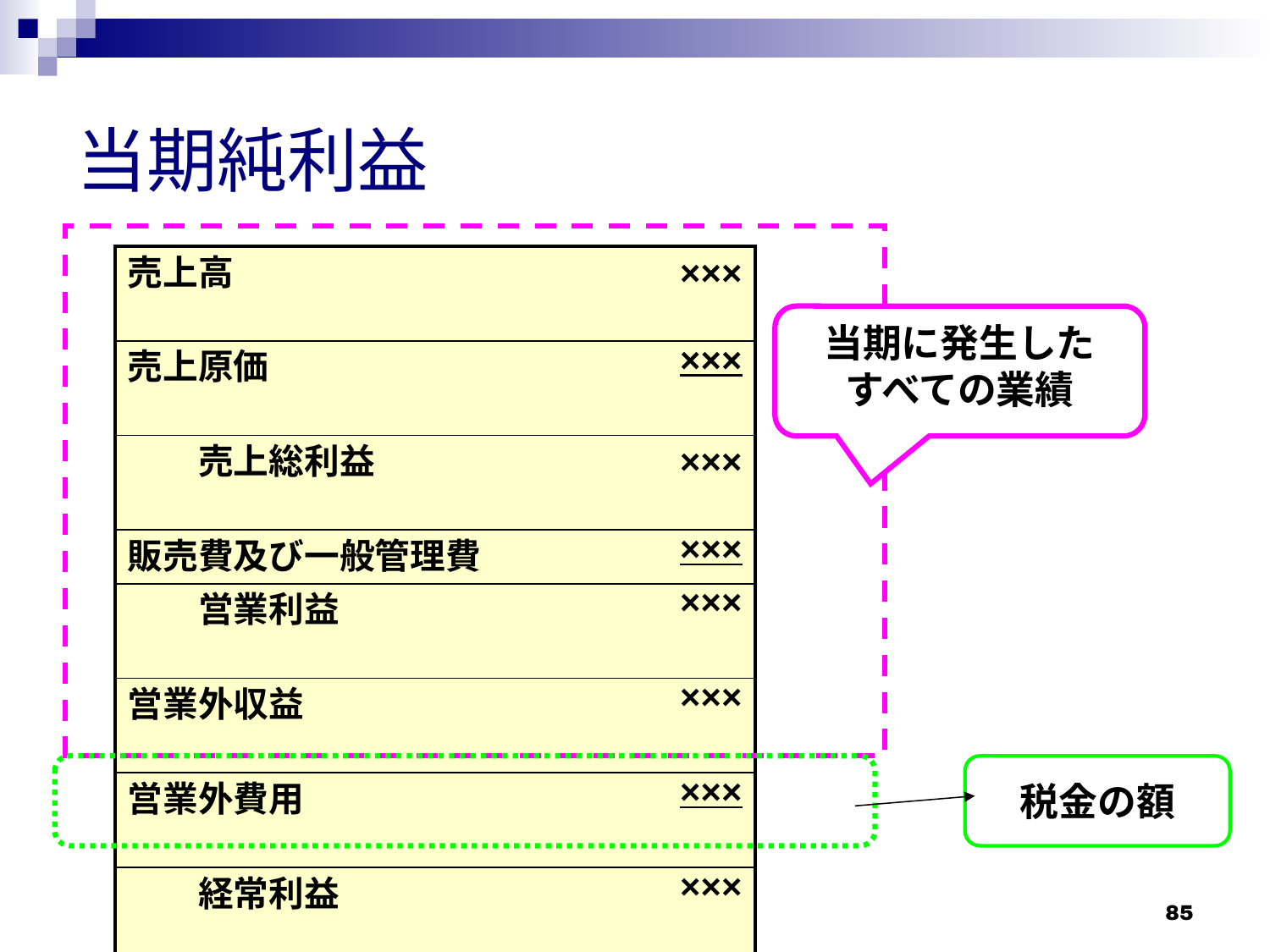

# 当期純利益

| 売上高 | ××× |
| --- | --- |
| 売上原価 | ××× |
| 売上総利益 | ××× |
| 販売費及び一般管理費 | ××× |
| 営業利益 | ××× |
| 営業外収益 | ××× |
| 営業外費用 | ××× |
| 経常利益 | ××× |
| 特別利益 | ××× |
| 特別損失 | ××× |
| 税引前当期純利益 | ××× |
| 法人税・住民税及び事業税 | ××× |
| 法人税等調整額 | ××× |
| 当期純利益 | ××× |
当期に発生した
すべての業績

税金の額

85